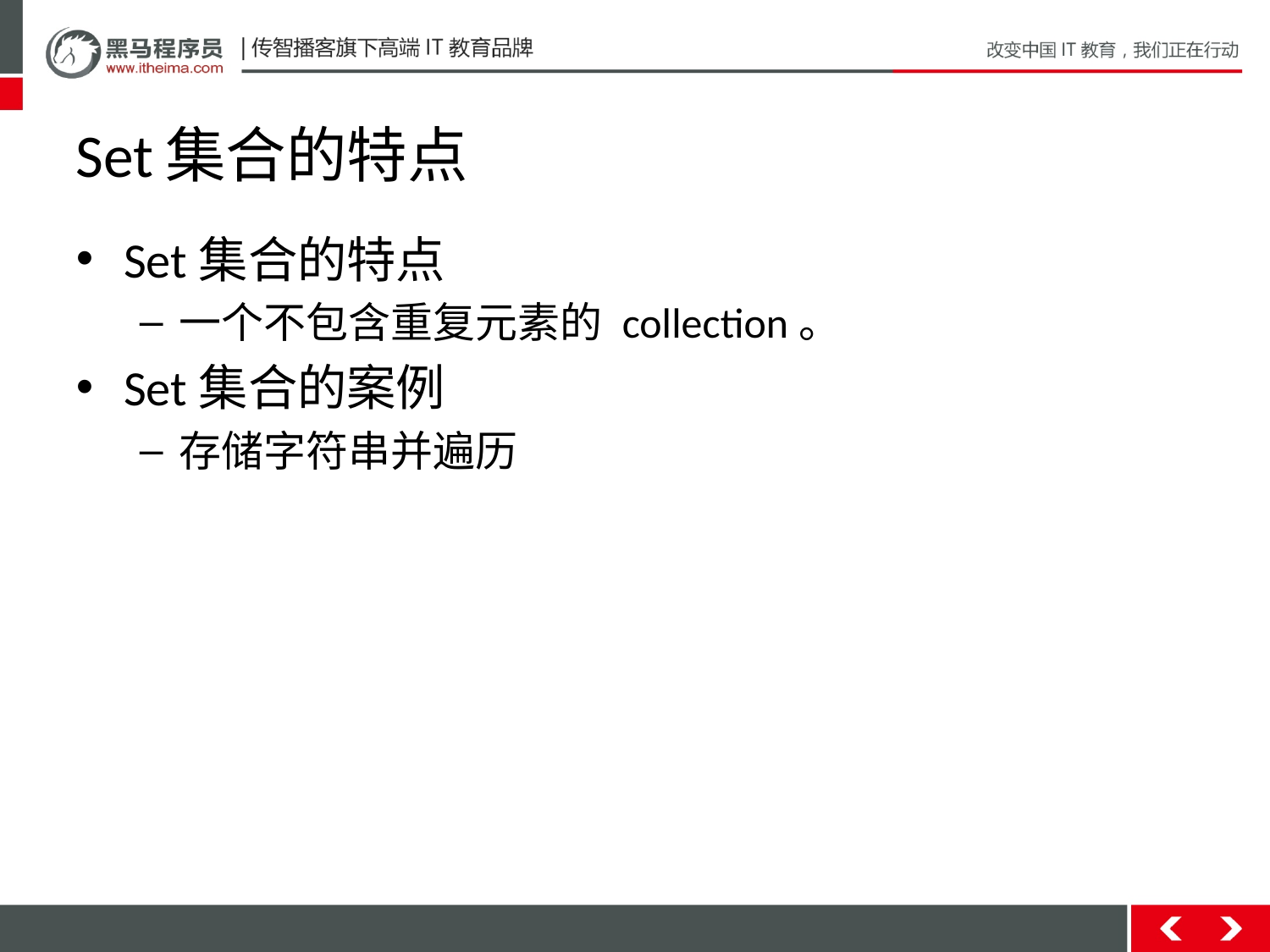

# Set集合的特点
Set集合的特点
一个不包含重复元素的 collection。
Set集合的案例
存储字符串并遍历